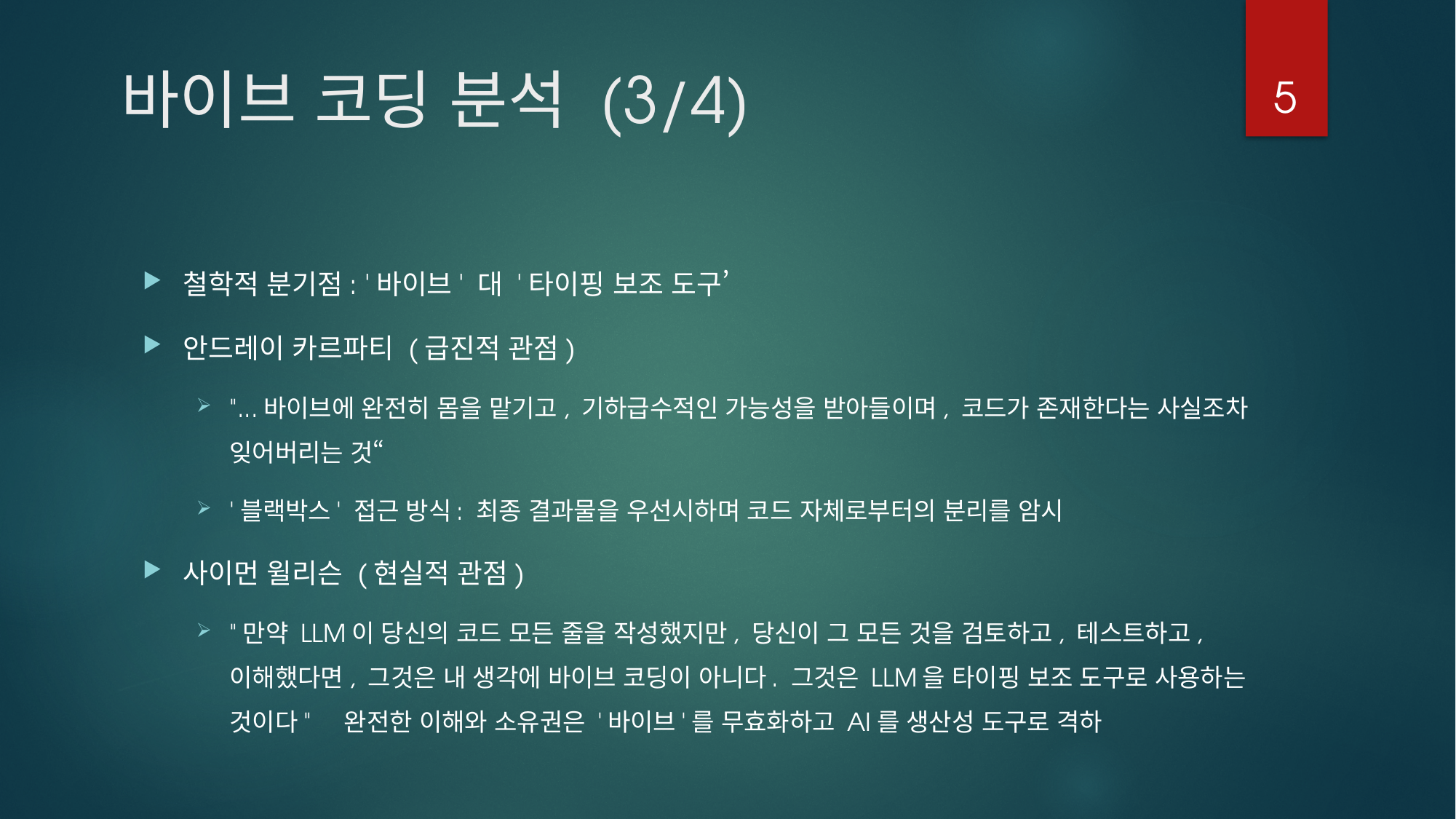

5
# 바이브 코딩 분석 (3/4)
철학적 분기점: '바이브' 대 '타이핑 보조 도구’
안드레이 카르파티 (급진적 관점)
"...바이브에 완전히 몸을 맡기고, 기하급수적인 가능성을 받아들이며, 코드가 존재한다는 사실조차 잊어버리는 것“
'블랙박스' 접근 방식: 최종 결과물을 우선시하며 코드 자체로부터의 분리를 암시
사이먼 윌리슨 (현실적 관점)
"만약 LLM이 당신의 코드 모든 줄을 작성했지만, 당신이 그 모든 것을 검토하고, 테스트하고, 이해했다면, 그것은 내 생각에 바이브 코딩이 아니다. 그것은 LLM을 타이핑 보조 도구로 사용하는 것이다"    완전한 이해와 소유권은 '바이브'를 무효화하고 AI를 생산성 도구로 격하